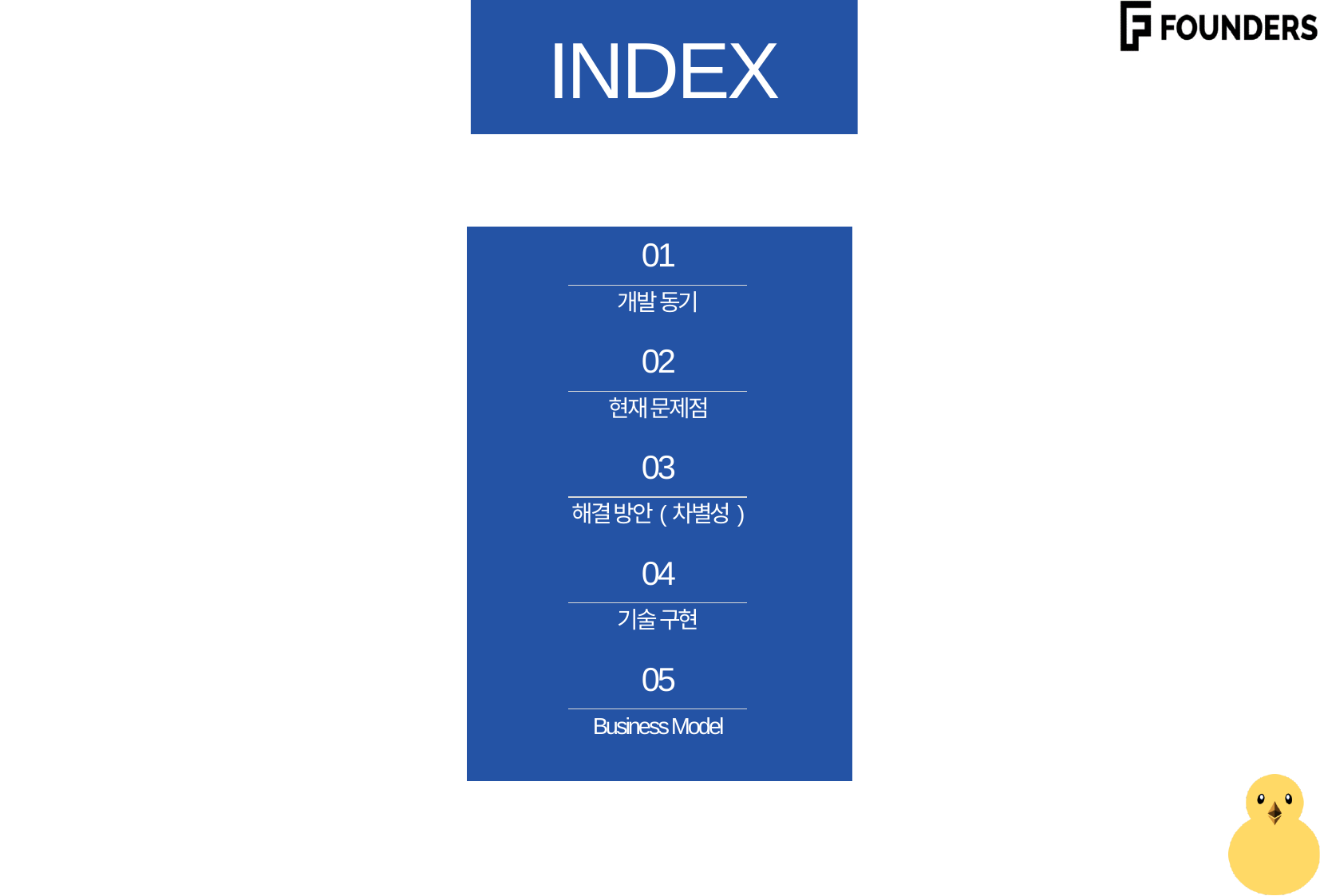

INDEX

01
개발 동기
02
현재 문제점
03
해결 방안(차별성)
04
기술 구현
05
Business Model